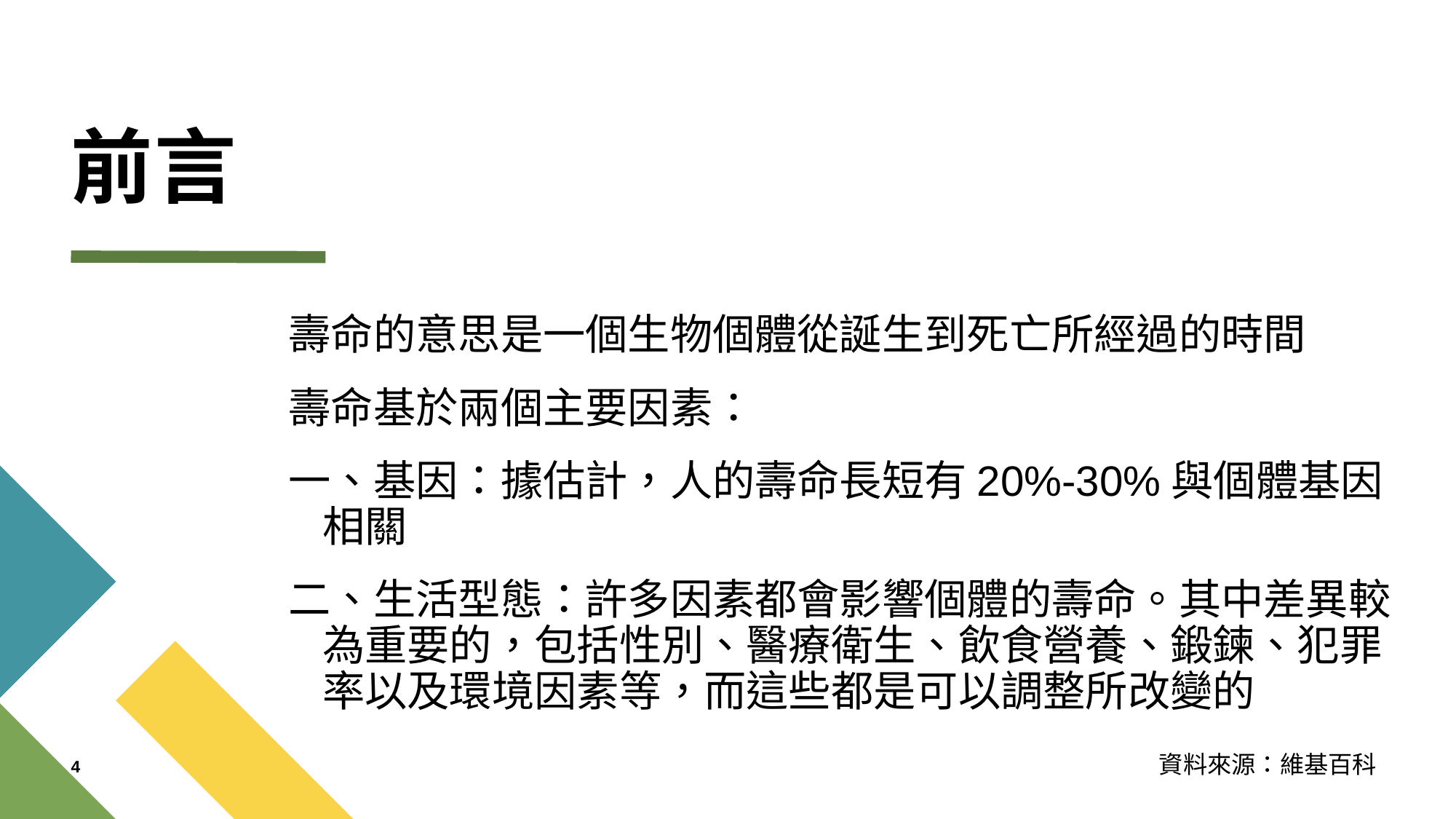

# 前言
壽命的意思是一個生物個體從誕生到死亡所經過的時間
壽命基於兩個主要因素：
一、基因：據估計，人的壽命長短有20%-30%與個體基因相關
二、生活型態：許多因素都會影響個體的壽命。其中差異較為重要的，包括性別、醫療衛生、飲食營養、鍛鍊、犯罪率以及環境因素等，而這些都是可以調整所改變的

資料來源：維基百科
4